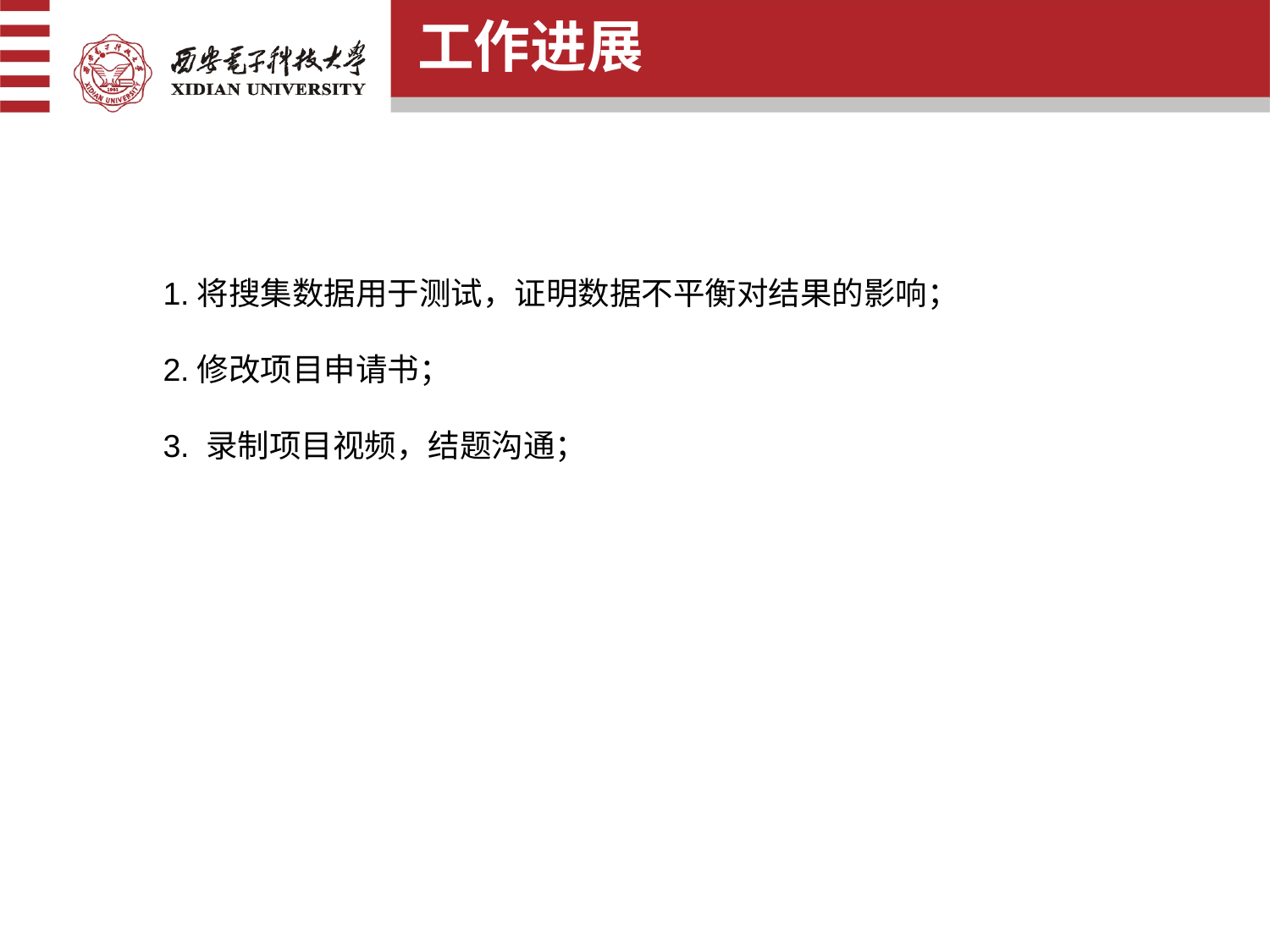

工作进展
1.将搜集数据用于测试，证明数据不平衡对结果的影响；

2.修改项目申请书；

3. 录制项目视频，结题沟通；